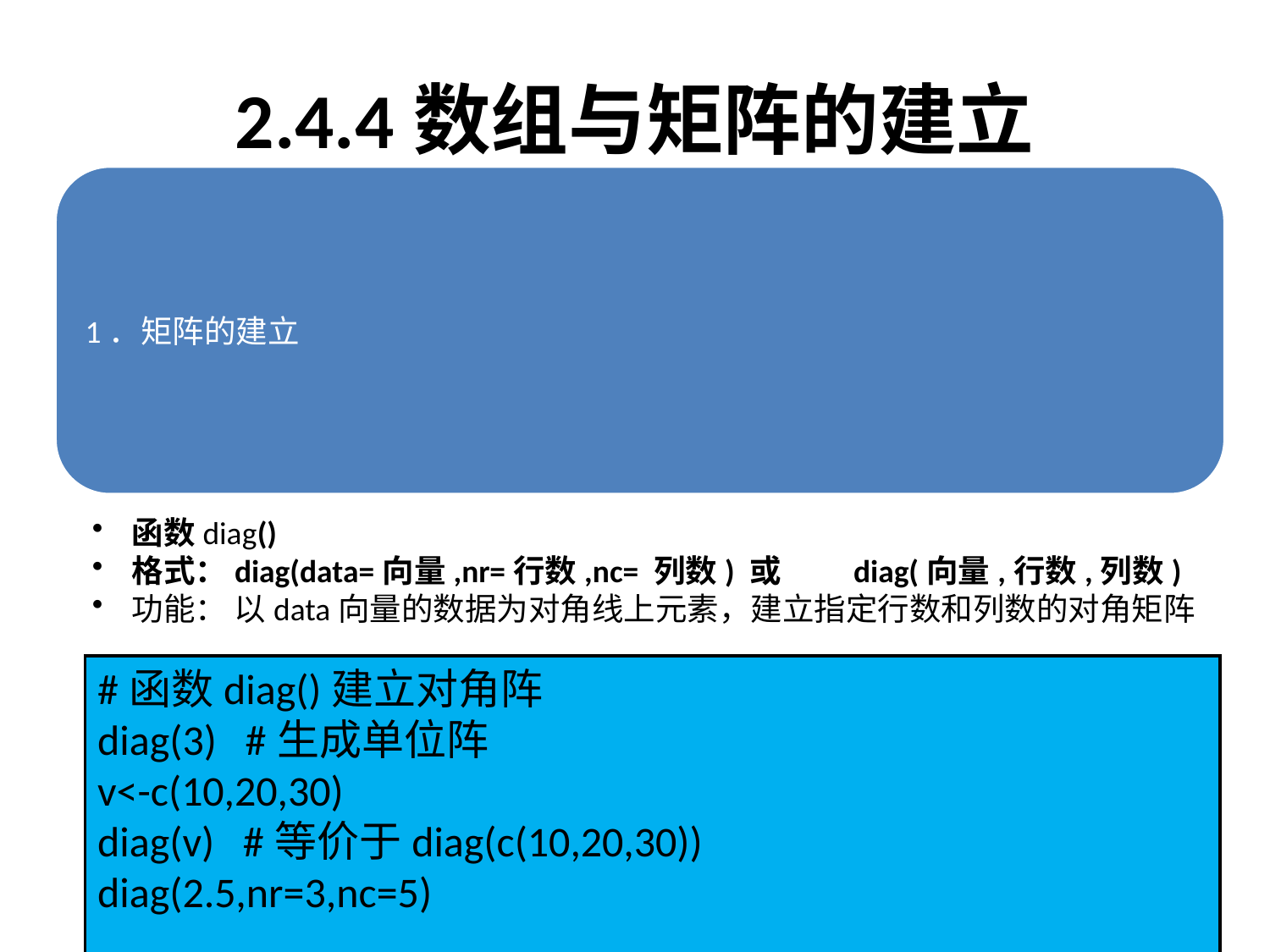

# 2.4.4数组与矩阵的建立
1．矩阵的建立
函数diag()
功能： 以data向量的数据为对角线上元素，建立指定行数和列数的对角矩阵
格式：diag(data=向量,nr=行数,nc= 列数) 或         diag(向量,行数,列数)
#函数diag()建立对角阵
diag(3)   #生成单位阵
v<-c(10,20,30)
diag(v)   #等价于diag(c(10,20,30))
diag(2.5,nr=3,nc=5)